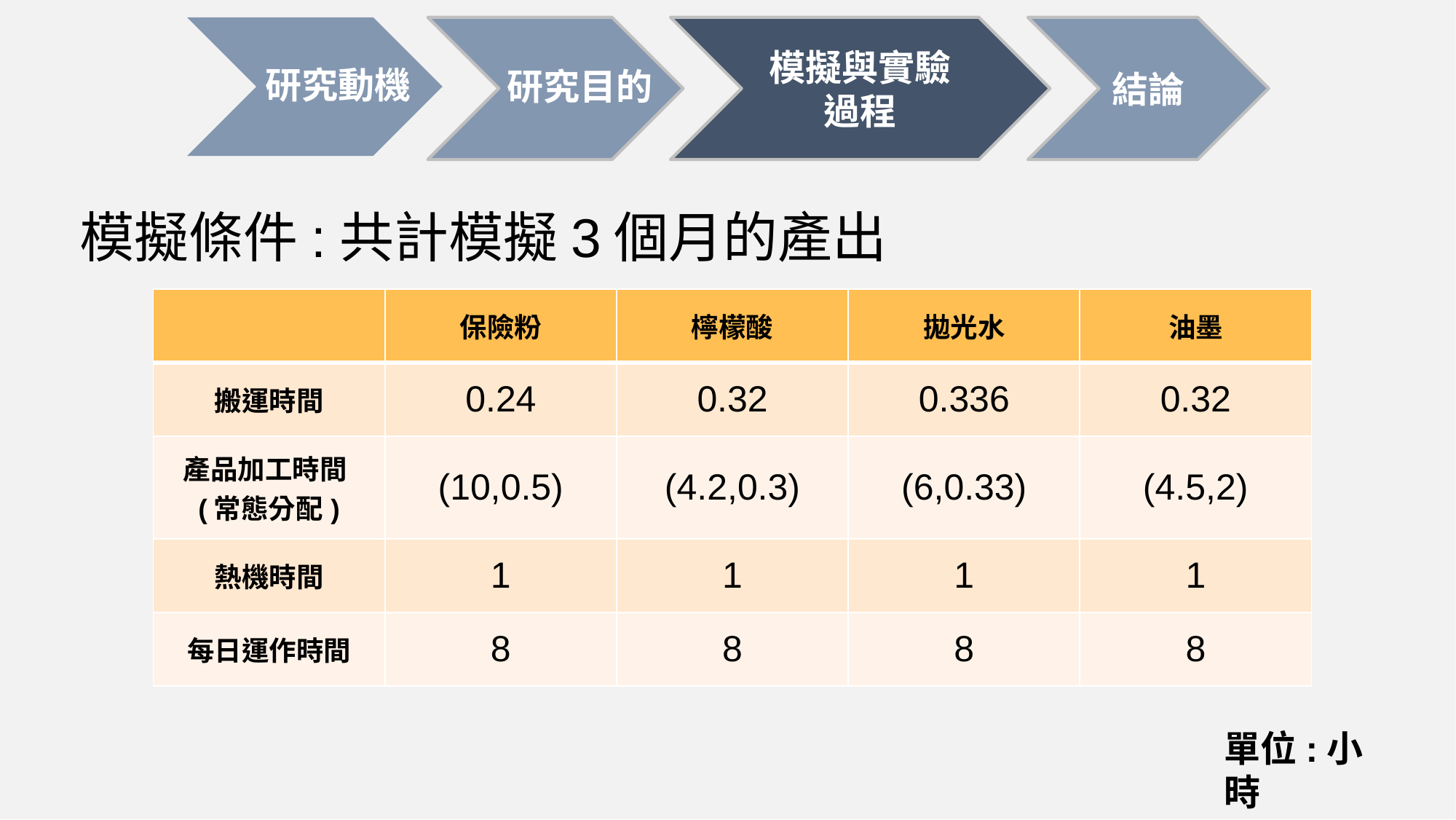

模擬與實驗過程

研究動機

研究目的
結論
模擬條件:共計模擬3個月的產出
|  | 保險粉 | 檸檬酸 | 拋光水 | 油墨 |
| --- | --- | --- | --- | --- |
| 搬運時間 | 0.24 | 0.32 | 0.336 | 0.32 |
| 產品加工時間(常態分配) | (10,0.5) | (4.2,0.3) | (6,0.33) | (4.5,2) |
| 熱機時間 | 1 | 1 | 1 | 1 |
| 每日運作時間 | 8 | 8 | 8 | 8 |
單位:小時